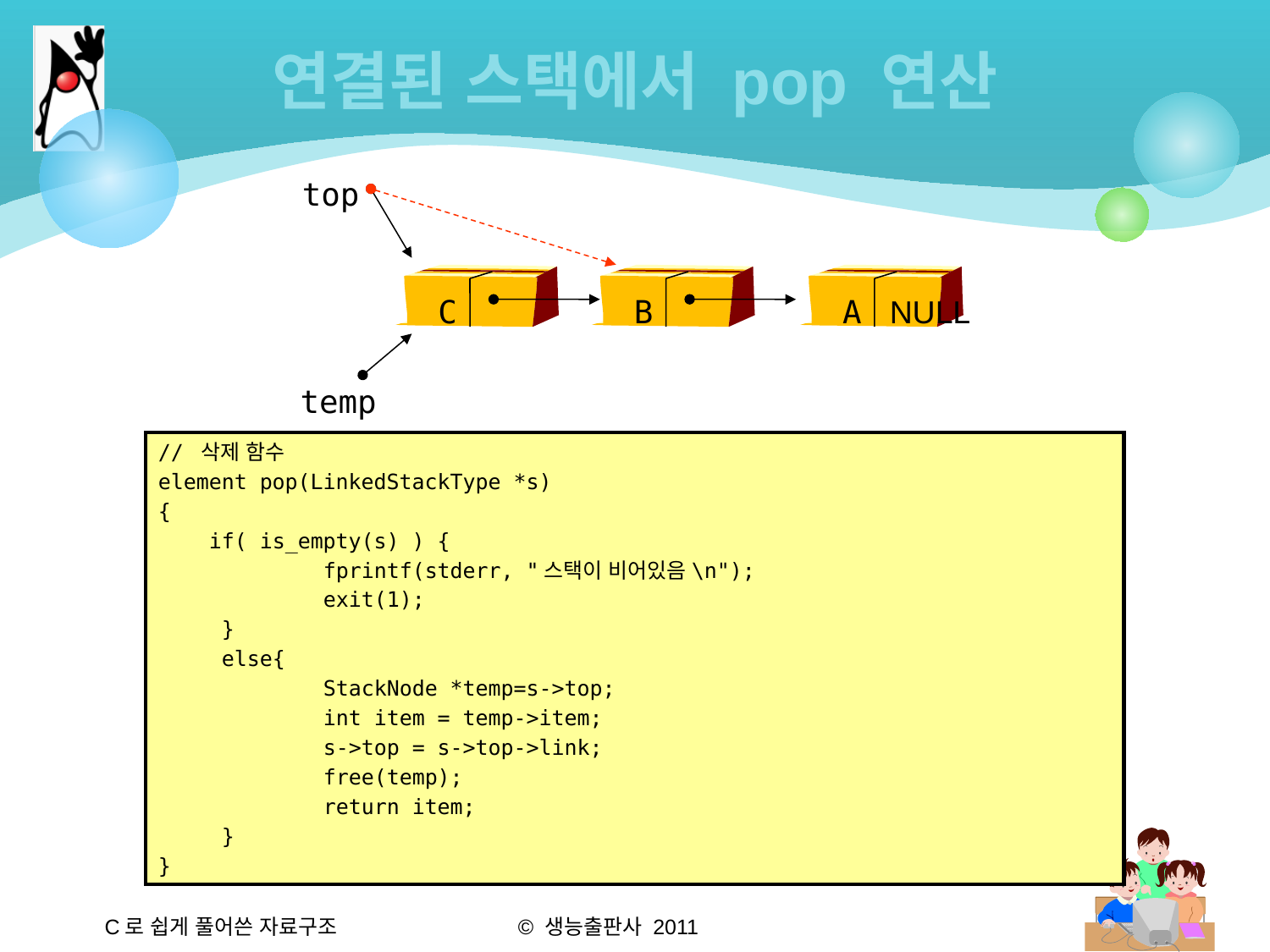

# 연결된 스택에서 pop 연산
top

C

B

A
NULL

temp
// 삭제 함수
element pop(LinkedStackType *s)
{
    if( is_empty(s) ) {
             fprintf(stderr, "스택이 비어있음\n");
             exit(1);
     }
     else{
             StackNode *temp=s->top;
             int item = temp->item;
             s->top = s->top->link;
             free(temp);
             return item;
     }
}